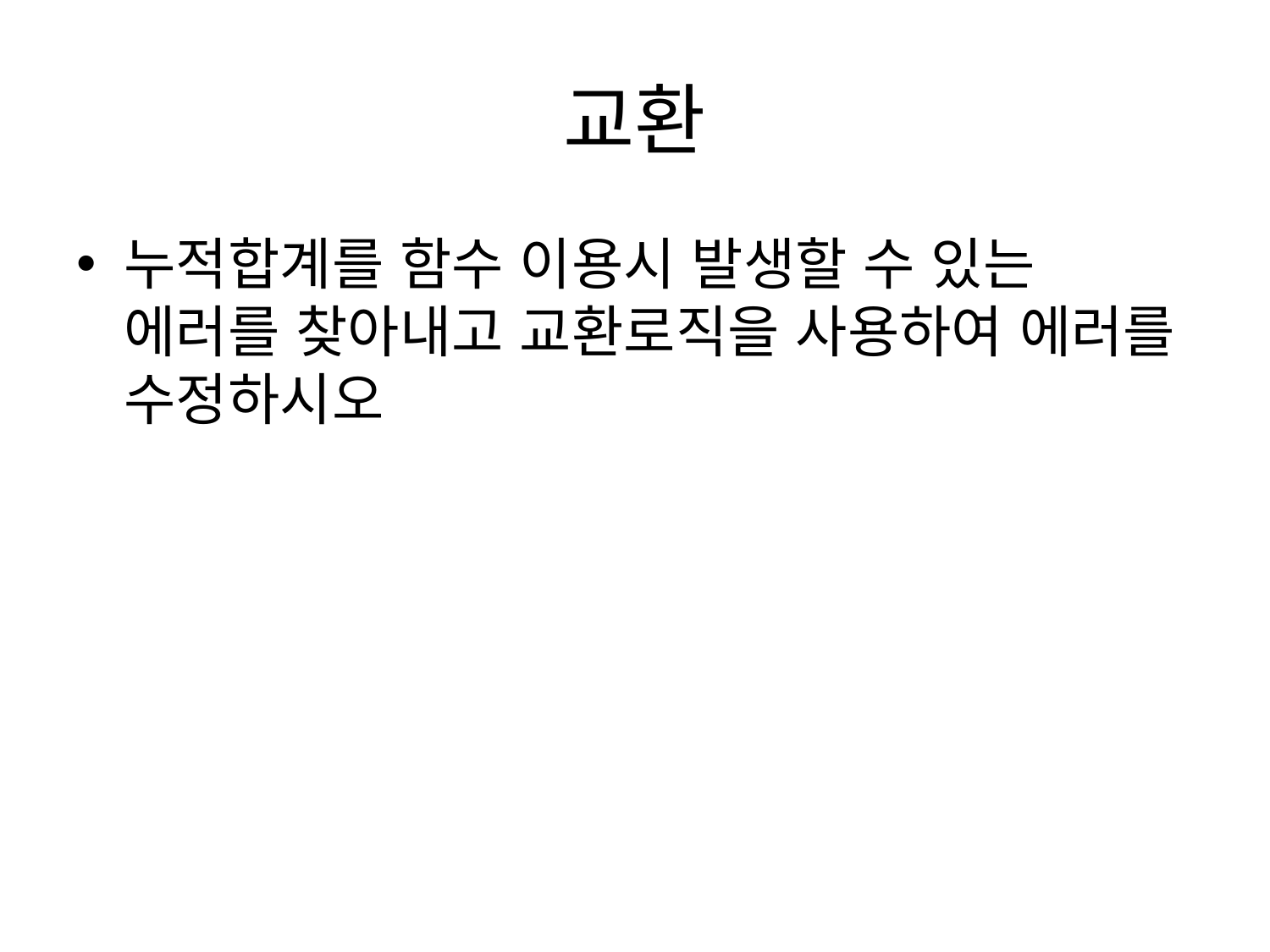

# 교환
누적합계를 함수 이용시 발생할 수 있는 에러를 찾아내고 교환로직을 사용하여 에러를 수정하시오